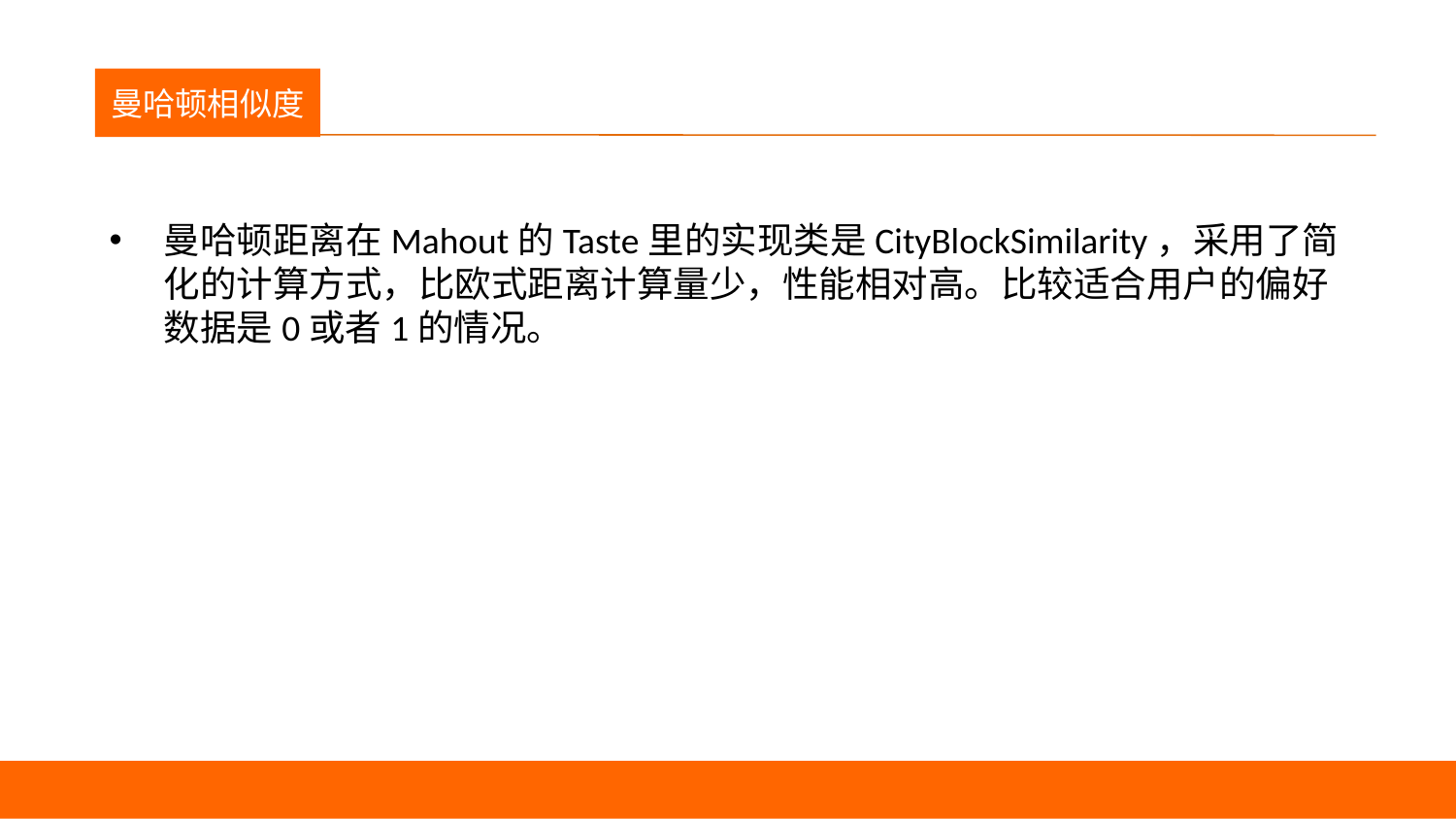

议程
曼哈顿相似度

曼哈顿距离在Mahout的Taste里的实现类是CityBlockSimilarity，采用了简化的计算方式，比欧式距离计算量少，性能相对高。比较适合用户的偏好数据是0或者1的情况。